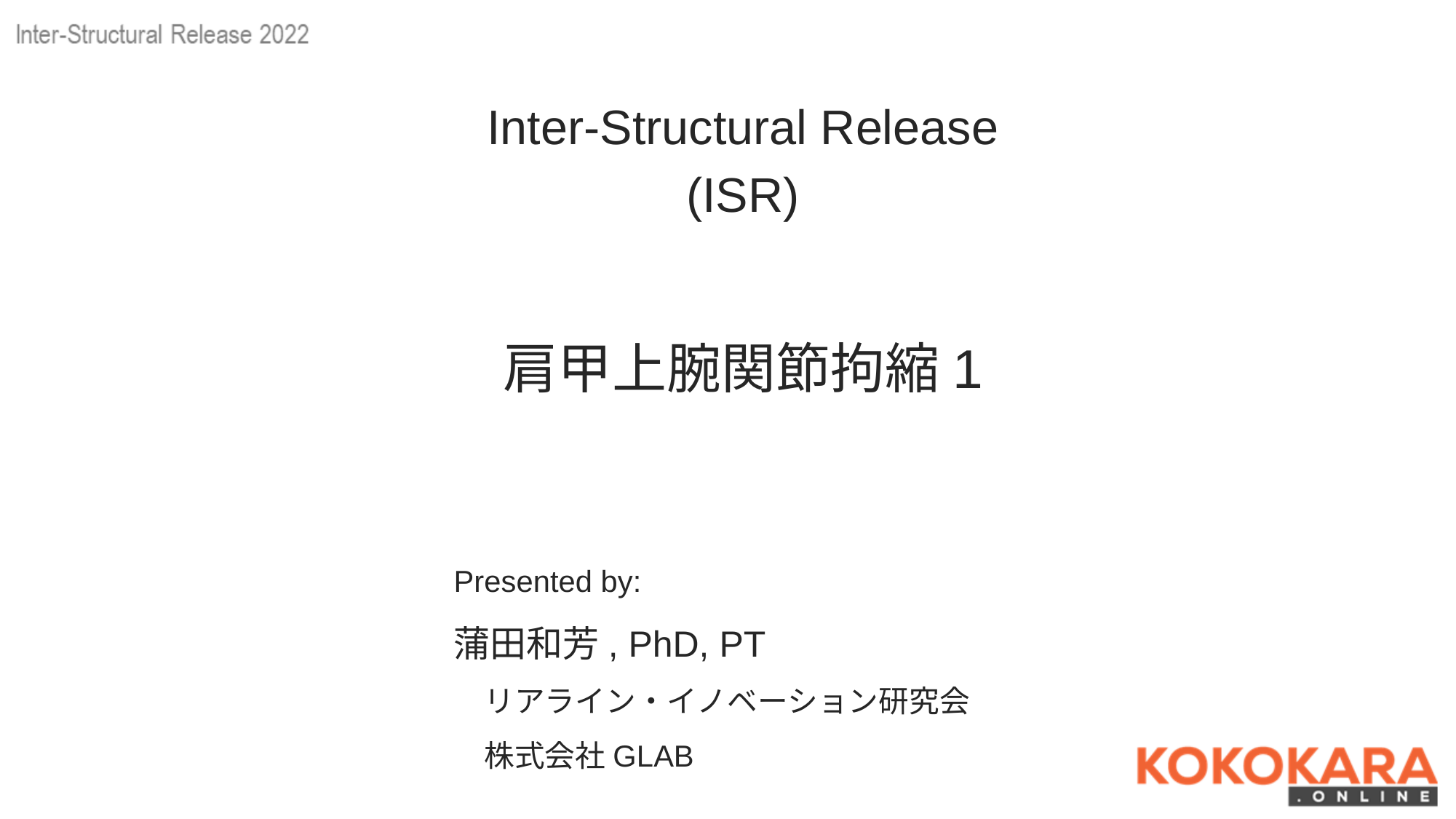

Inter-Structural Release
(ISR)

肩甲上腕関節拘縮1
Presented by:
蒲田和芳, PhD, PT
　リアライン・イノベーション研究会
　株式会社GLAB